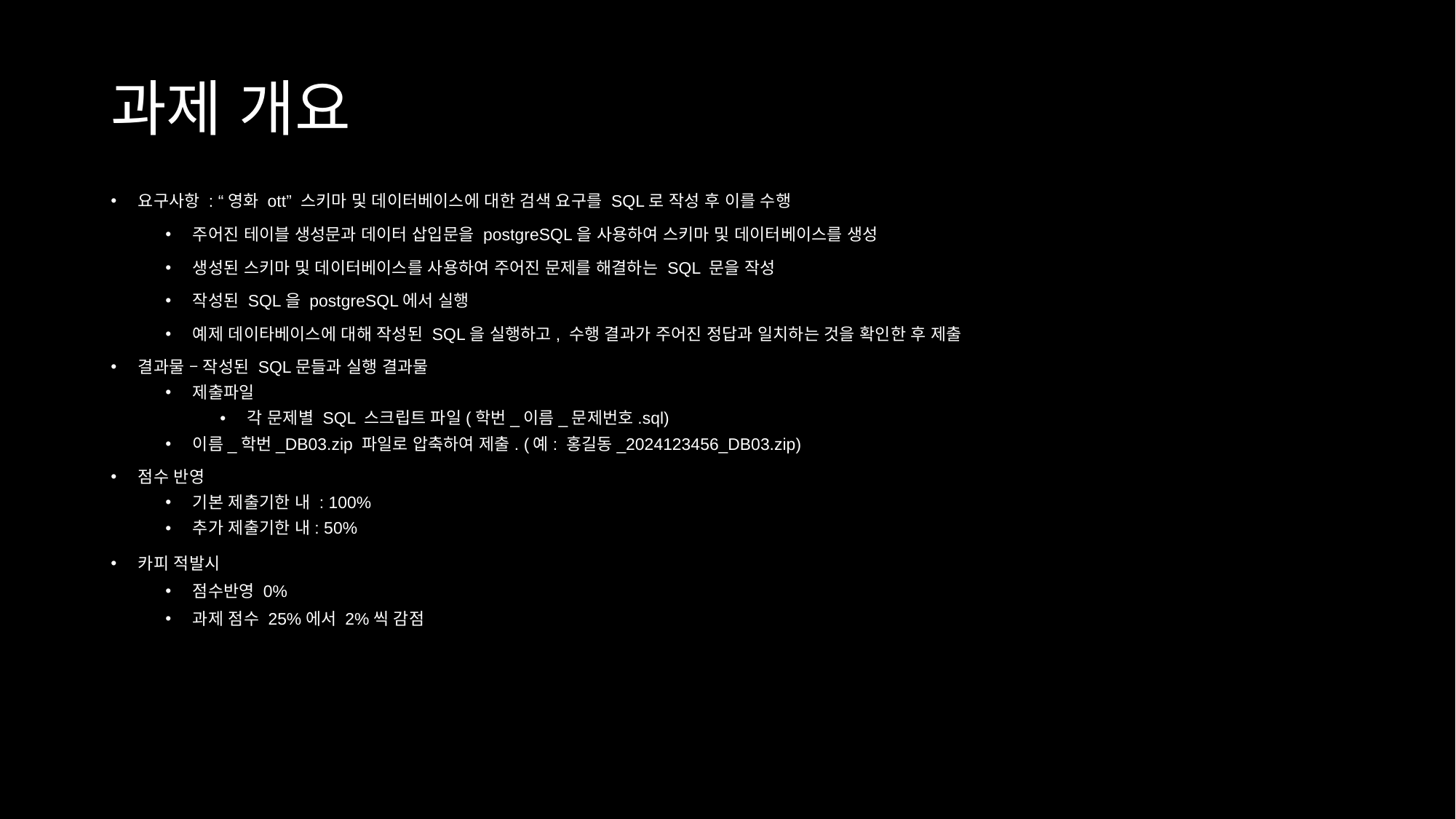

# 과제 개요
요구사항 : “영화 ott” 스키마 및 데이터베이스에 대한 검색 요구를 SQL로 작성 후 이를 수행
주어진 테이블 생성문과 데이터 삽입문을 postgreSQL을 사용하여 스키마 및 데이터베이스를 생성
생성된 스키마 및 데이터베이스를 사용하여 주어진 문제를 해결하는 SQL 문을 작성
작성된 SQL을 postgreSQL에서 실행
예제 데이타베이스에 대해 작성된 SQL을 실행하고, 수행 결과가 주어진 정답과 일치하는 것을 확인한 후 제출
결과물 – 작성된 SQL문들과 실행 결과물
제출파일
각 문제별 SQL 스크립트 파일(학번_이름_문제번호.sql)
이름_학번_DB03.zip 파일로 압축하여 제출. (예: 홍길동_2024123456_DB03.zip)
점수 반영
기본 제출기한 내 : 100%
추가 제출기한 내: 50%
카피 적발시
점수반영 0%
과제 점수 25%에서 2%씩 감점